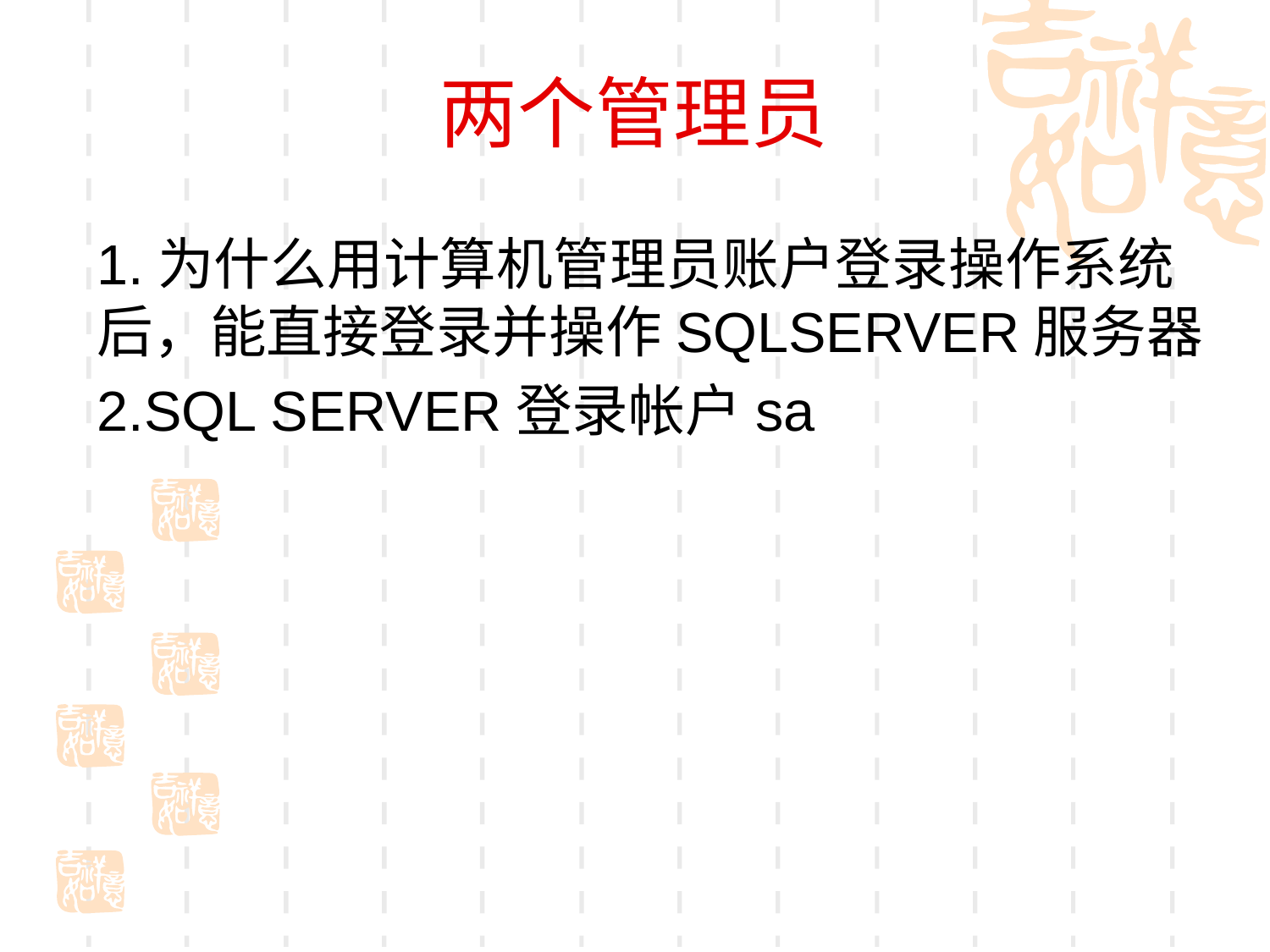

# 两个管理员
1.为什么用计算机管理员账户登录操作系统后，能直接登录并操作SQLSERVER服务器
2.SQL SERVER登录帐户sa